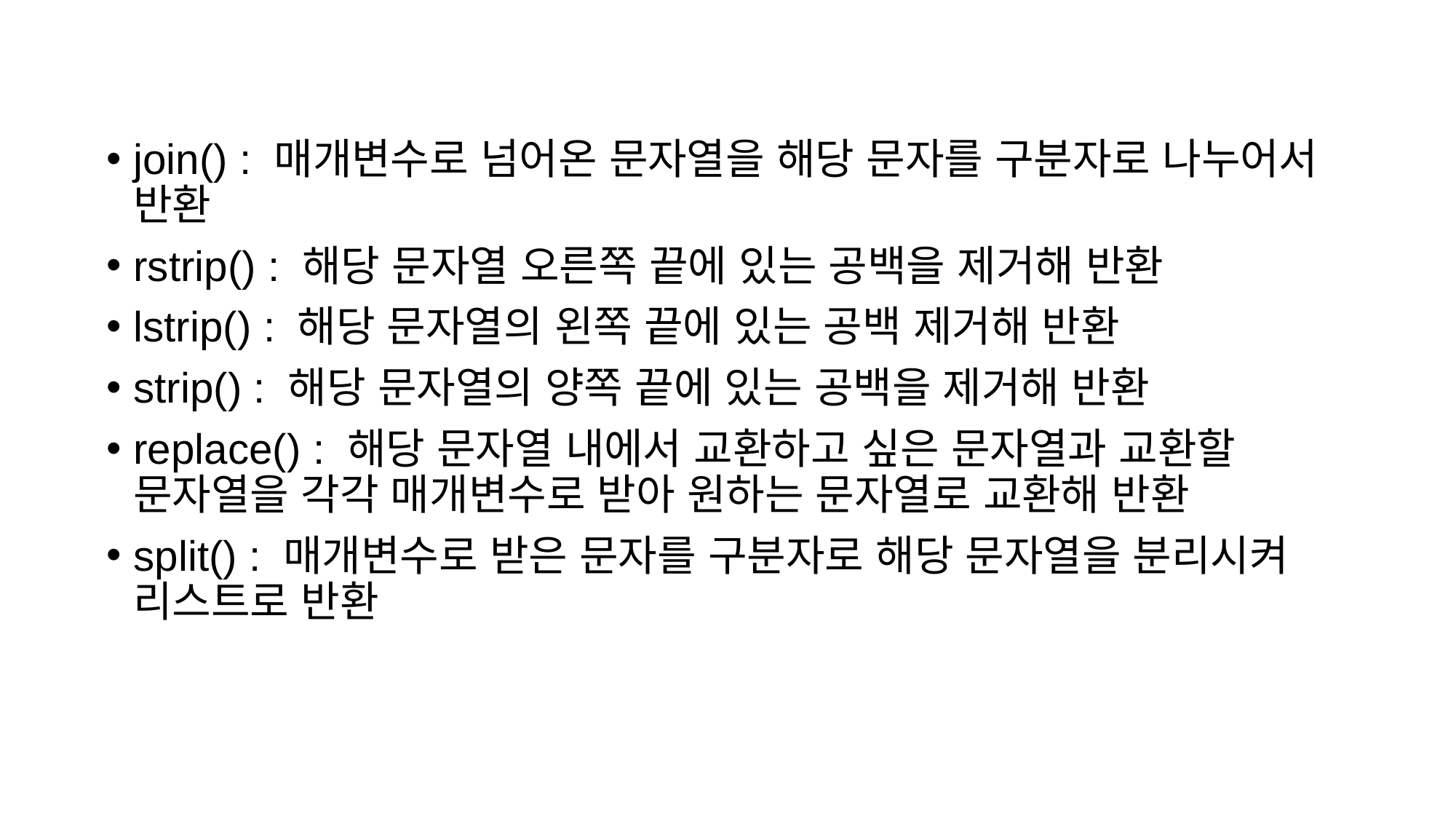

join() : 매개변수로 넘어온 문자열을 해당 문자를 구분자로 나누어서 반환
rstrip() : 해당 문자열 오른쪽 끝에 있는 공백을 제거해 반환
lstrip() : 해당 문자열의 왼쪽 끝에 있는 공백 제거해 반환
strip() : 해당 문자열의 양쪽 끝에 있는 공백을 제거해 반환
replace() : 해당 문자열 내에서 교환하고 싶은 문자열과 교환할 문자열을 각각 매개변수로 받아 원하는 문자열로 교환해 반환
split() : 매개변수로 받은 문자를 구분자로 해당 문자열을 분리시켜 리스트로 반환